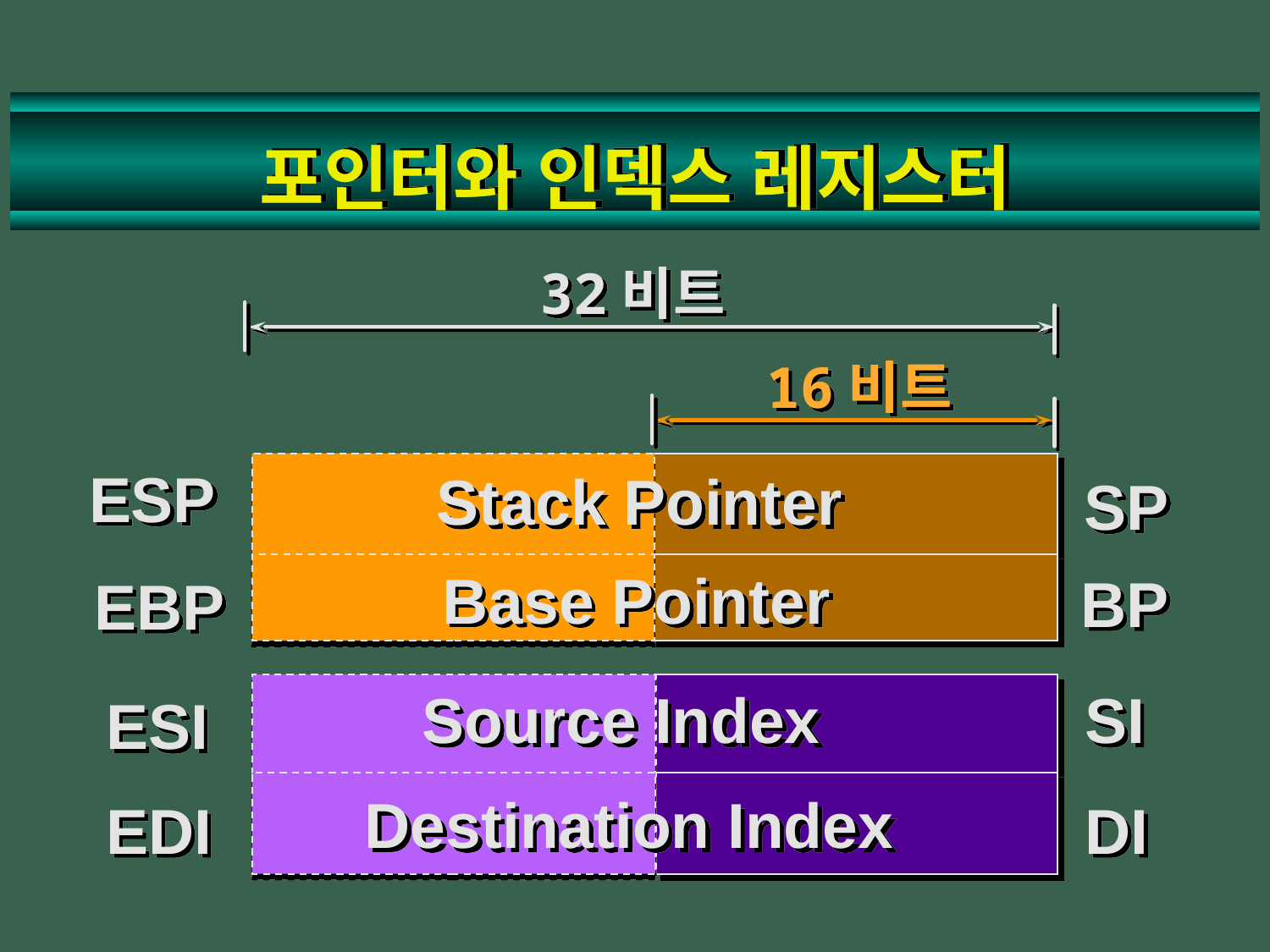

# 포인터와 인덱스 레지스터
32비트

16비트

 ESP

 Stack Pointer
 SP
 Base Pointer
BP
EBP
Source Index
SI

ESI
 Destination Index
EDI
DI